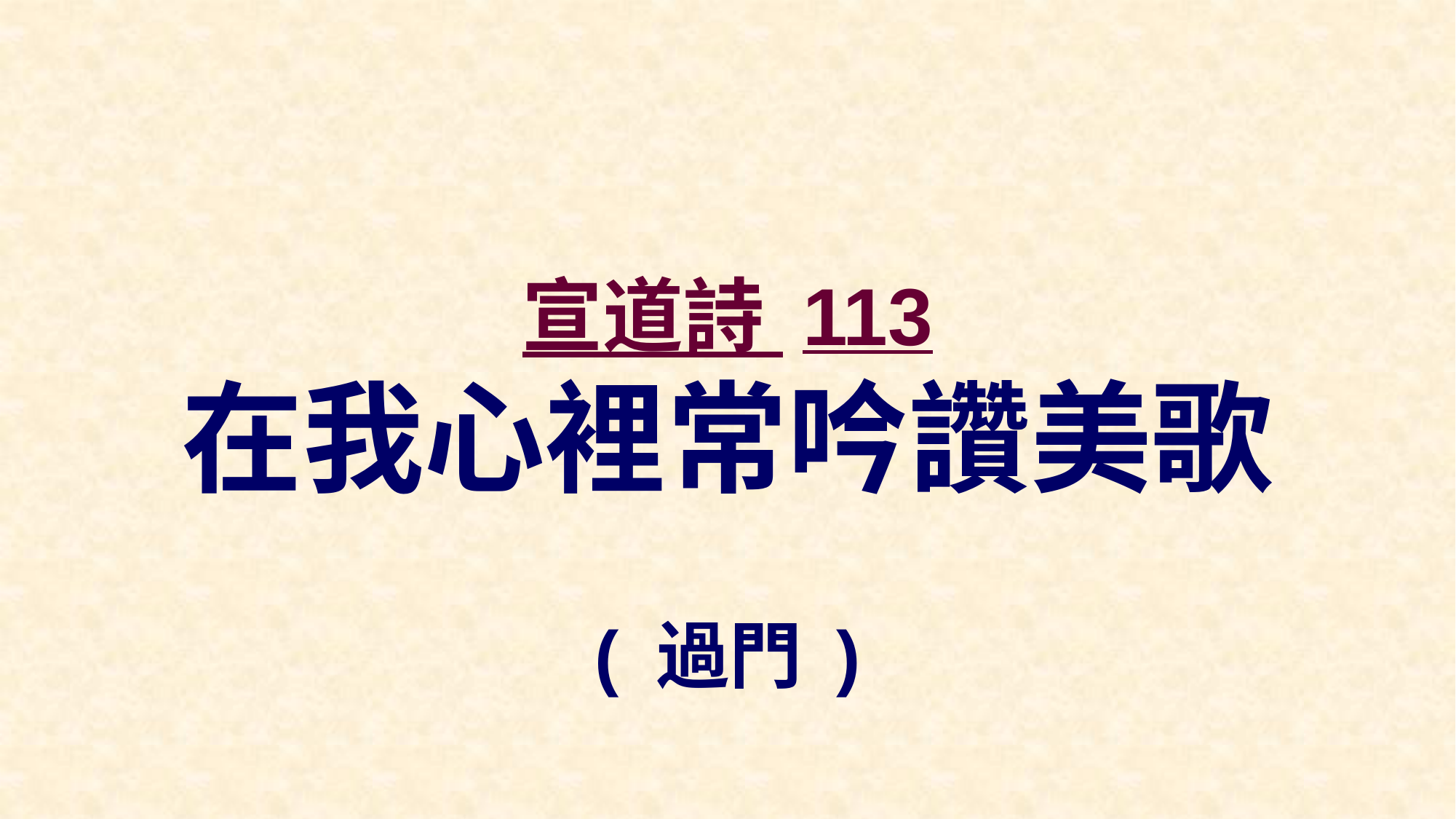

# 宣道詩 113 在我心裡常吟讚美歌
( 過門 )